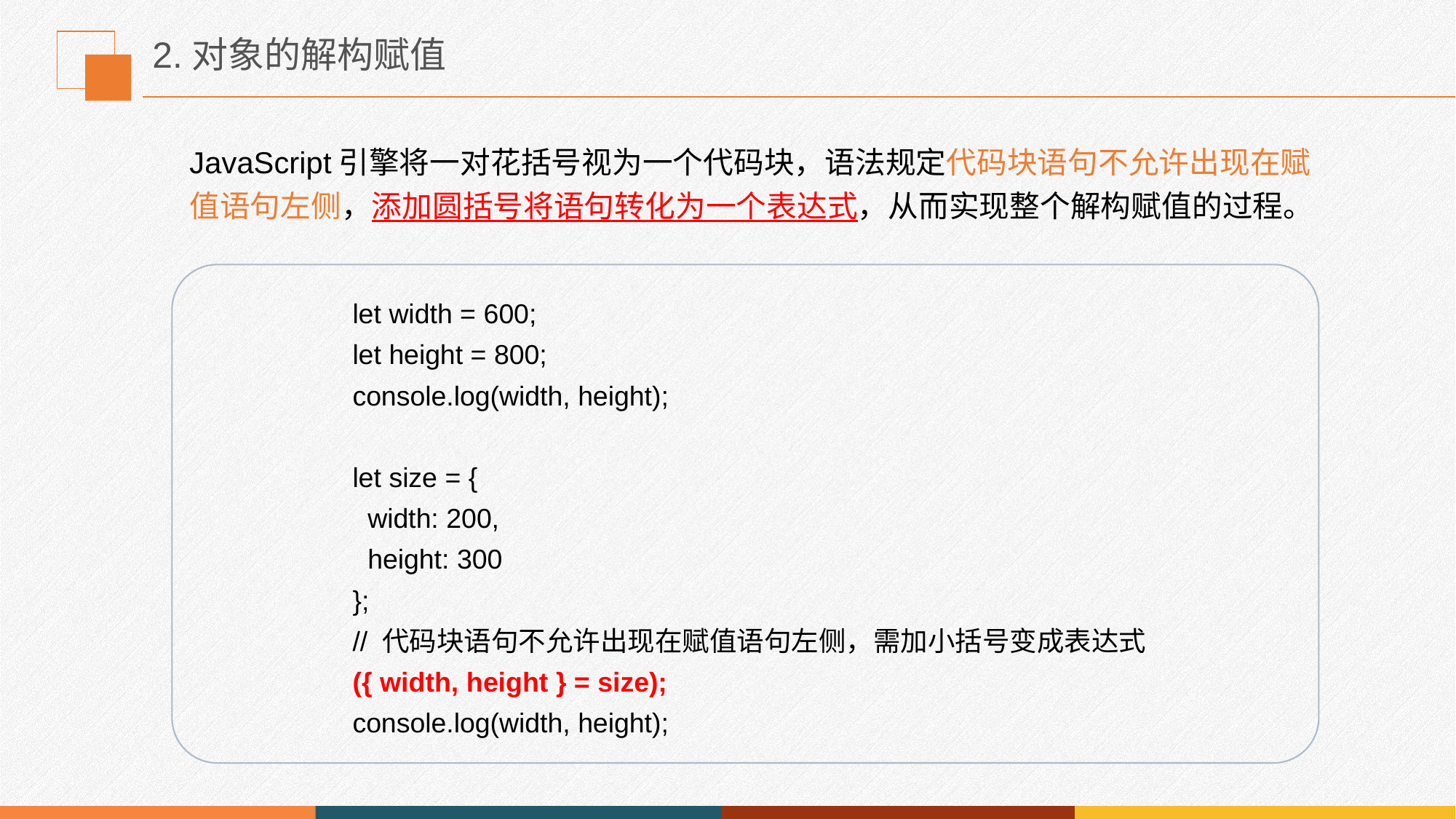

# 2.对象的解构赋值
JavaScript引擎将一对花括号视为一个代码块，语法规定代码块语句不允许出现在赋值语句左侧，添加圆括号将语句转化为一个表达式，从而实现整个解构赋值的过程。

    let width = 600;
    let height = 800;
    console.log(width, height);
    let size = {
      width: 200,
      height: 300
    };
    // 代码块语句不允许出现在赋值语句左侧，需加小括号变成表达式
    ({ width, height } = size);
    console.log(width, height);